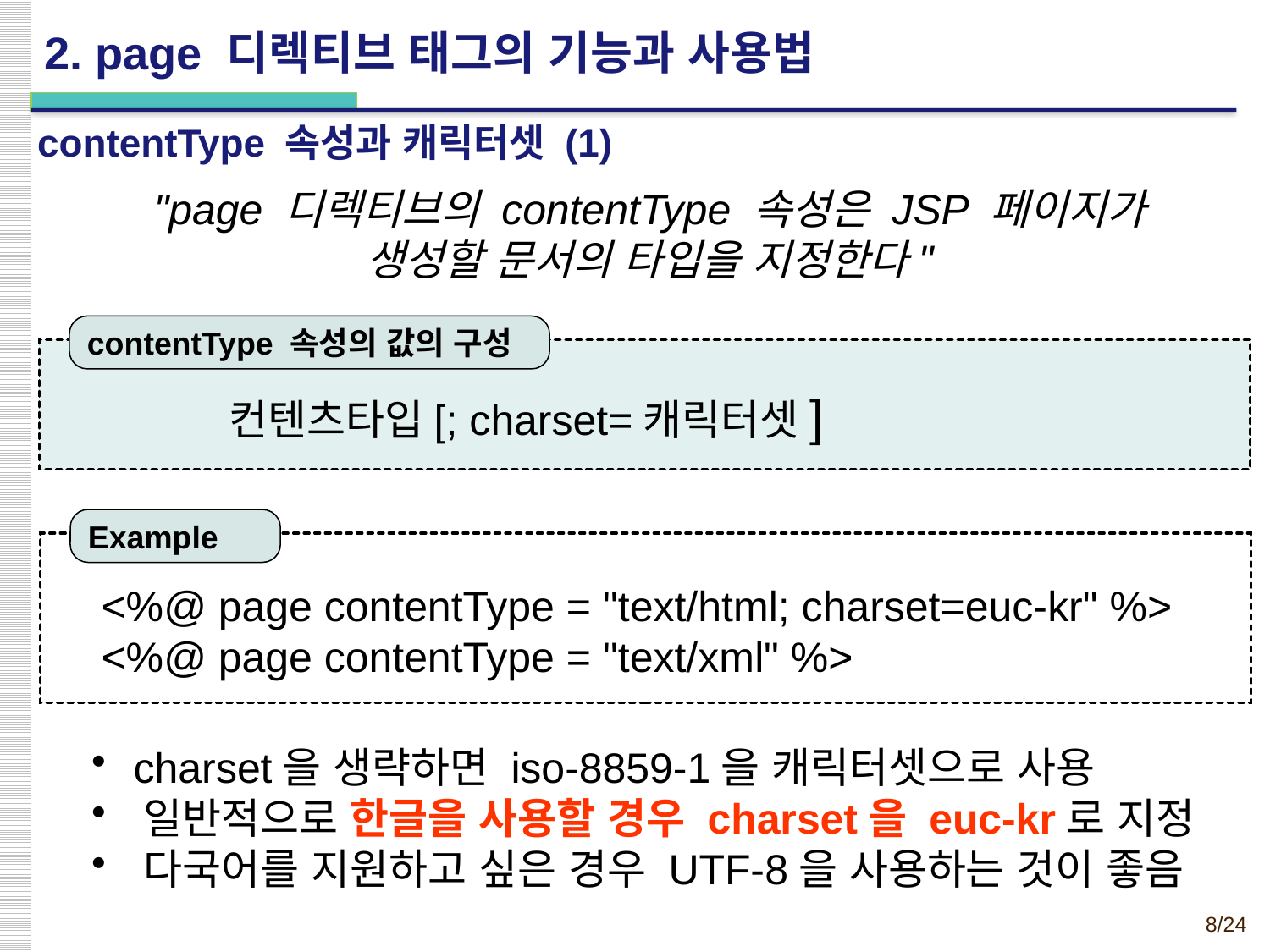

# 2. page 디렉티브 태그의 기능과 사용법
contentType 속성과 캐릭터셋 (1)
"page 디렉티브의 contentType 속성은 JSP 페이지가
생성할 문서의 타입을 지정한다"
contentType 속성의 값의 구성

컨텐츠타입[; charset=캐릭터셋]
Example

<%@ page contentType = "text/html; charset=euc-kr" %>
<%@ page contentType = "text/xml" %>
 charset을 생략하면 iso-8859-1을 캐릭터셋으로 사용
 일반적으로 한글을 사용할 경우 charset을 euc-kr로 지정
 다국어를 지원하고 싶은 경우 UTF-8을 사용하는 것이 좋음
8
JSP 2.0 Programming